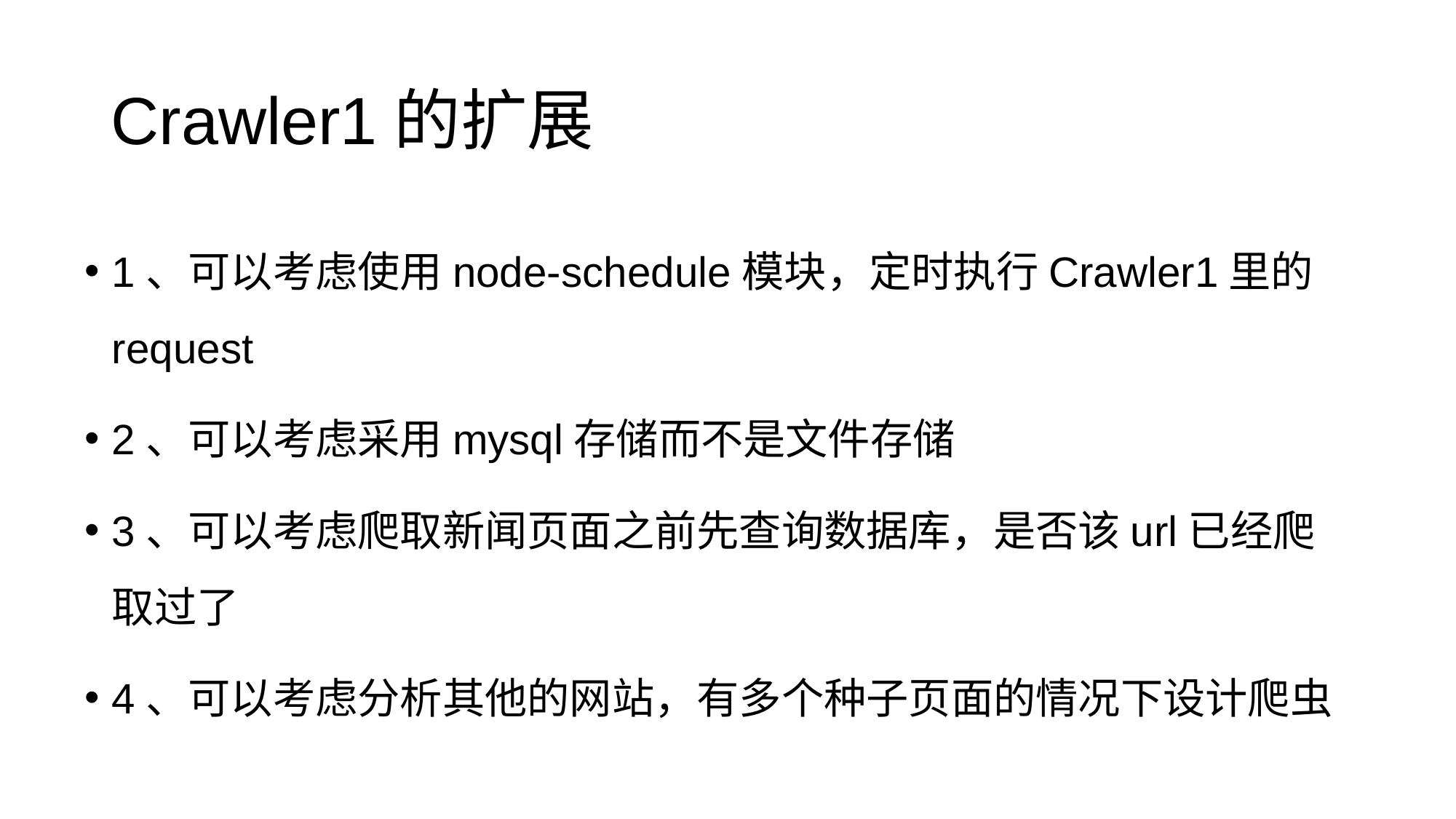

# Crawler1的扩展
1、可以考虑使用node-schedule模块，定时执行Crawler1里的request
2、可以考虑采用mysql存储而不是文件存储
3、可以考虑爬取新闻页面之前先查询数据库，是否该url已经爬取过了
4、可以考虑分析其他的网站，有多个种子页面的情况下设计爬虫